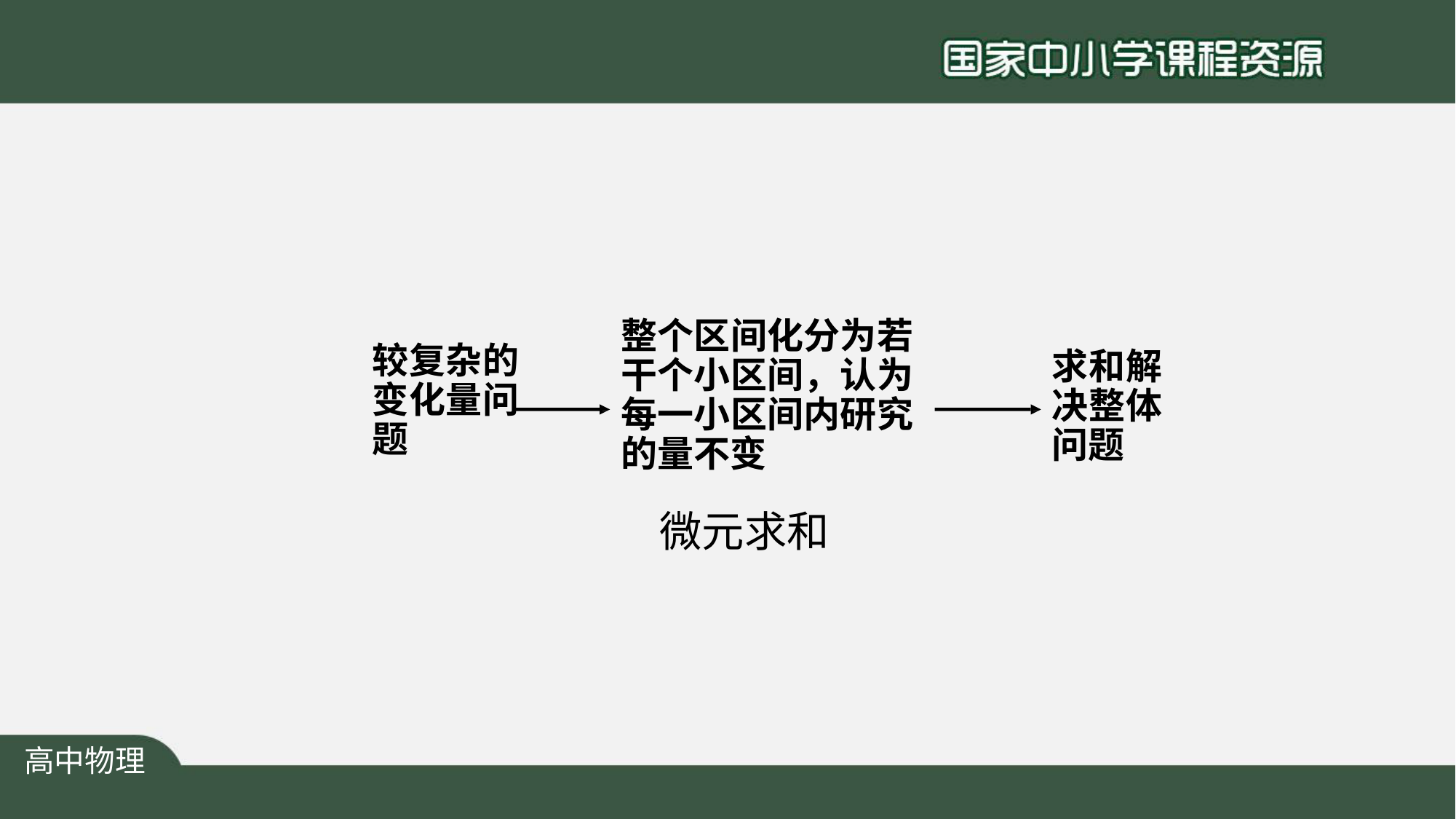

整个区间化分为若 干个小区间，认为 每一小区间内研究 的量不变
较复杂的 变化量问 题
求和解 决整体 问题

微元求和
高中物理